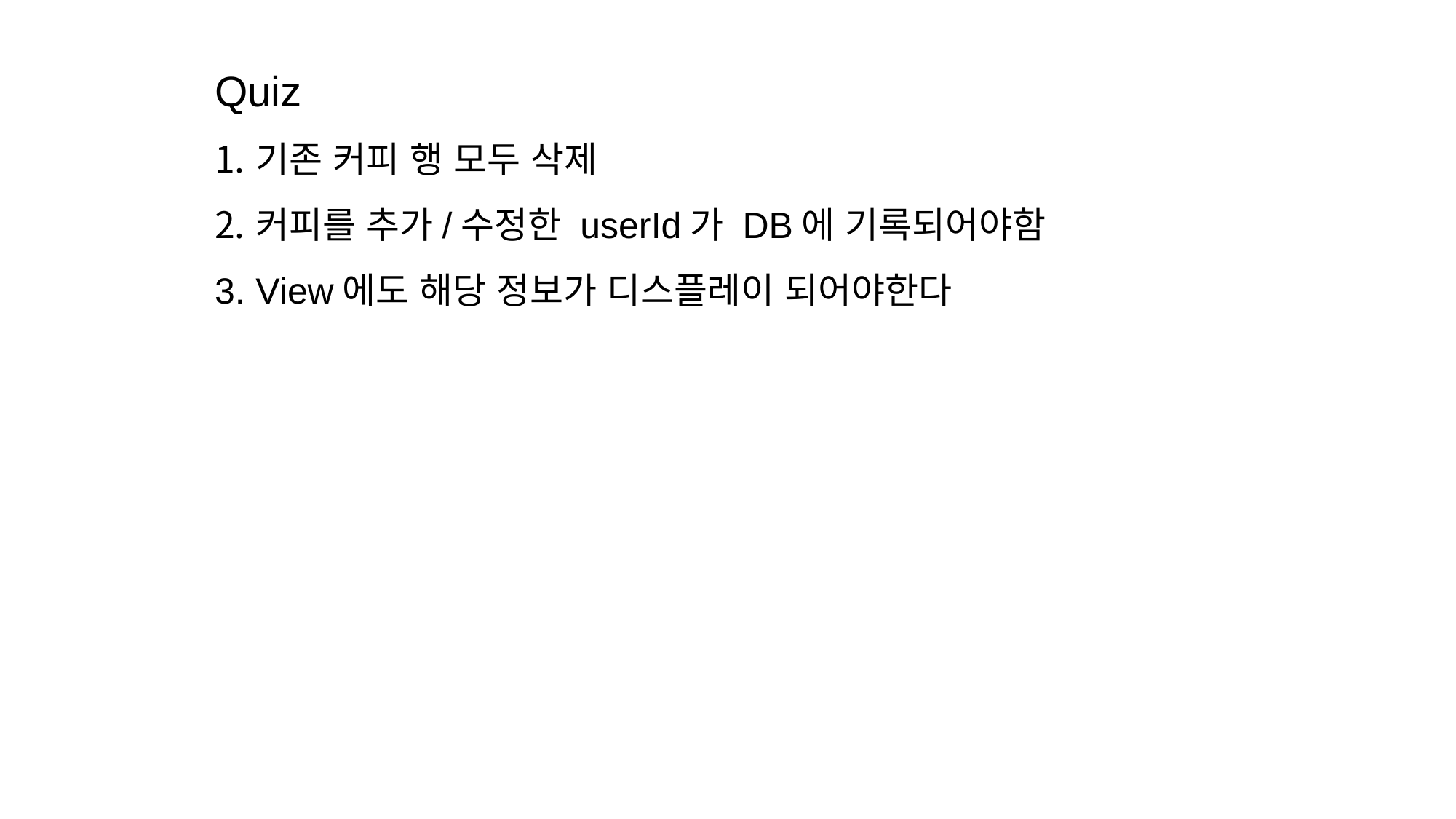

Quiz
기존 커피 행 모두 삭제
커피를 추가/수정한 userId가 DB에 기록되어야함
View에도 해당 정보가 디스플레이 되어야한다